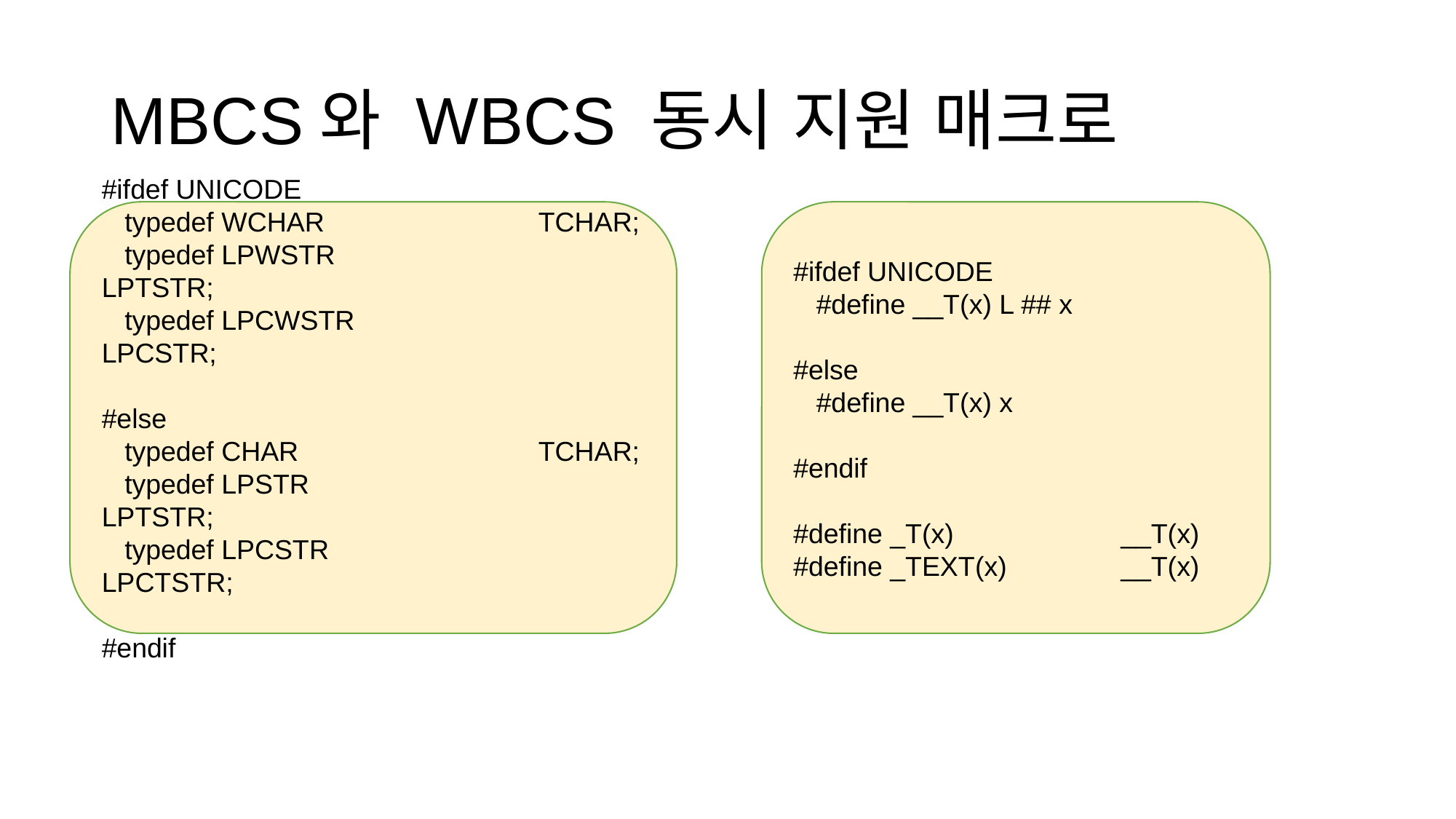

# MBCS와 WBCS 동시 지원 매크로
#ifdef UNICODE
   typedef WCHAR		TCHAR;
   typedef LPWSTR		LPTSTR;
   typedef LPCWSTR		LPCSTR;

#else
   typedef CHAR			TCHAR;
   typedef LPSTR			LPTSTR;
   typedef LPCSTR		LPCTSTR;

#endif
#ifdef UNICODE
   #define __T(x) L ## x

#else
   #define __T(x) x

#endif

#define _T(x)		__T(x)
#define _TEXT(x)		__T(x)